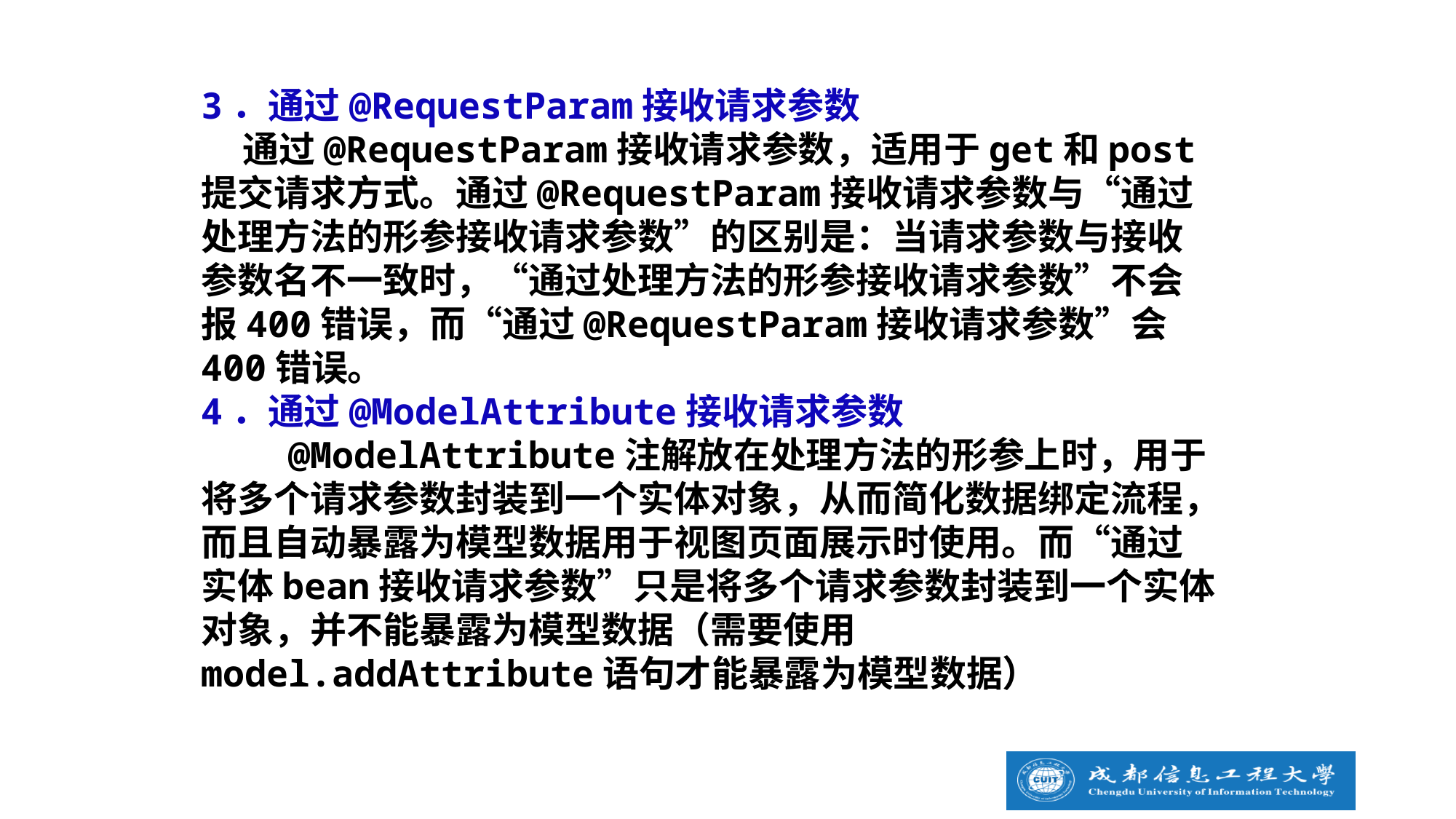

3．通过@RequestParam接收请求参数
    通过@RequestParam接收请求参数，适用于get和post提交请求方式。通过@RequestParam接收请求参数与“通过处理方法的形参接收请求参数”的区别是：当请求参数与接收参数名不一致时，“通过处理方法的形参接收请求参数”不会报400错误，而“通过@RequestParam接收请求参数”会400错误。
4．通过@ModelAttribute接收请求参数
    @ModelAttribute注解放在处理方法的形参上时，用于将多个请求参数封装到一个实体对象，从而简化数据绑定流程，而且自动暴露为模型数据用于视图页面展示时使用。而“通过实体bean接收请求参数”只是将多个请求参数封装到一个实体对象，并不能暴露为模型数据（需要使用model.addAttribute语句才能暴露为模型数据）